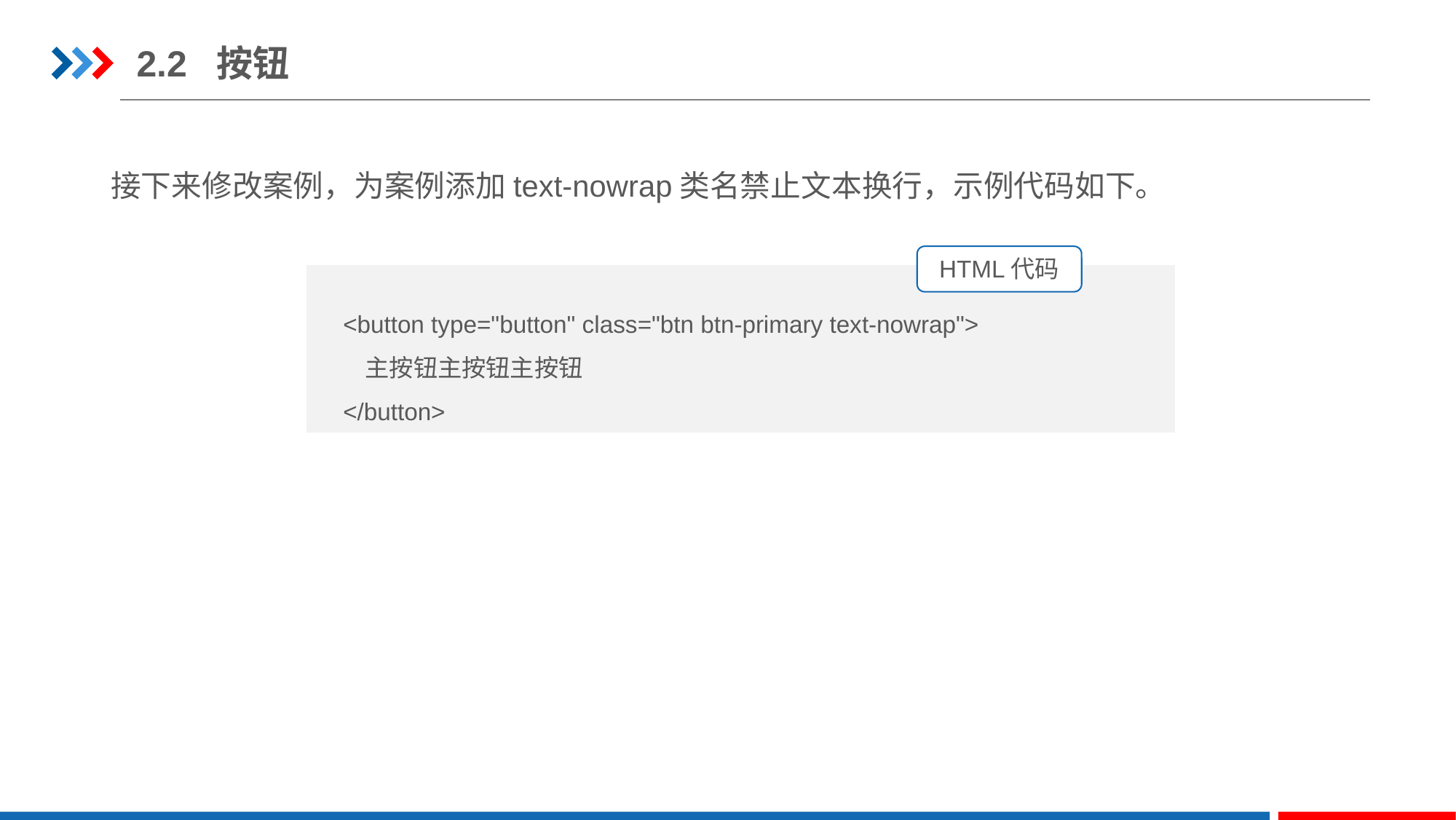

2.2  按钮
接下来修改案例，为案例添加text-nowrap类名禁止文本换行，示例代码如下。
HTML代码

<button type="button" class="btn btn-primary text-nowrap">
   主按钮主按钮主按钮
</button>